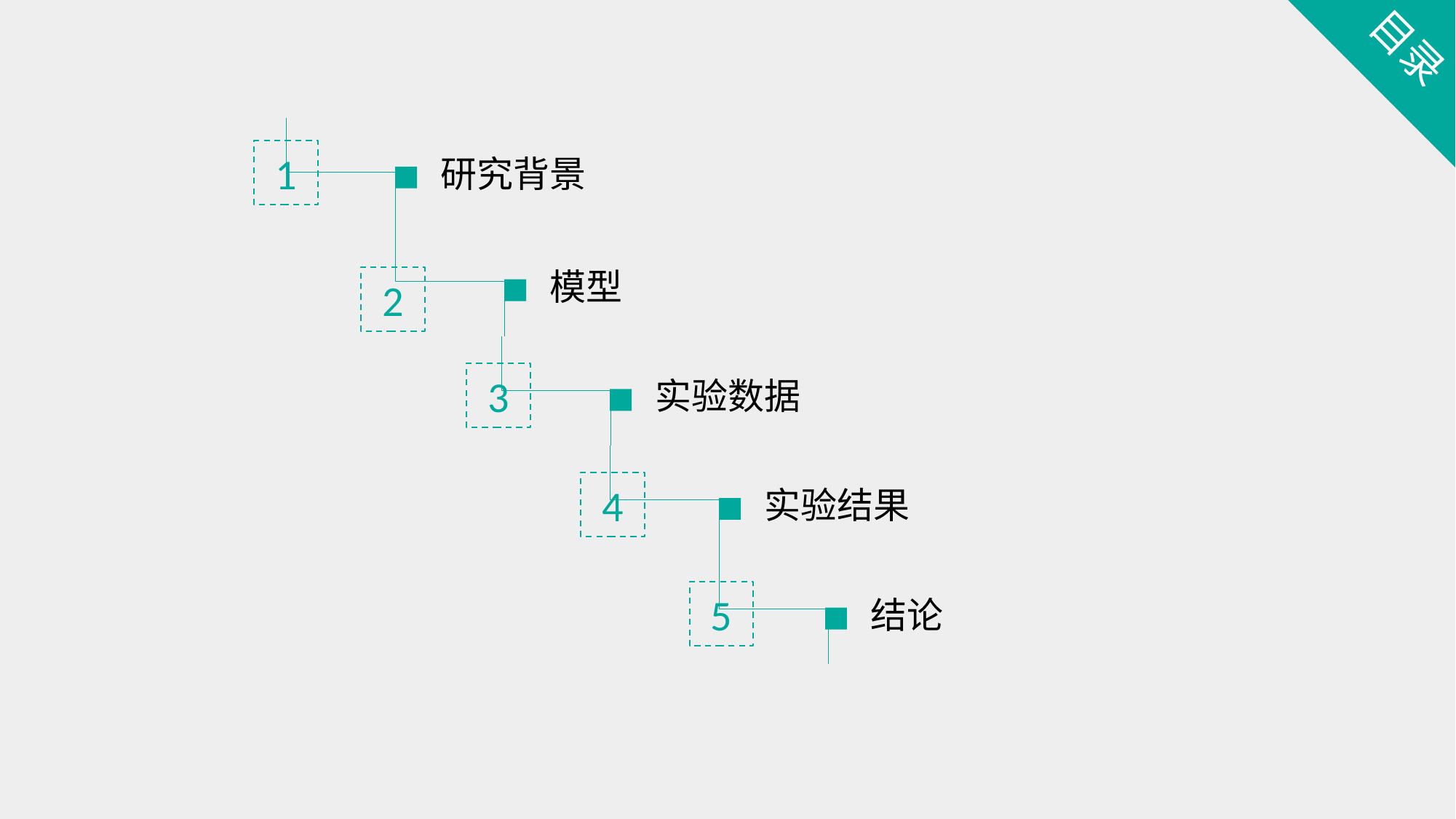

目录
1
研究背景

模型

2
3
实验数据

4
实验结果

5
结论